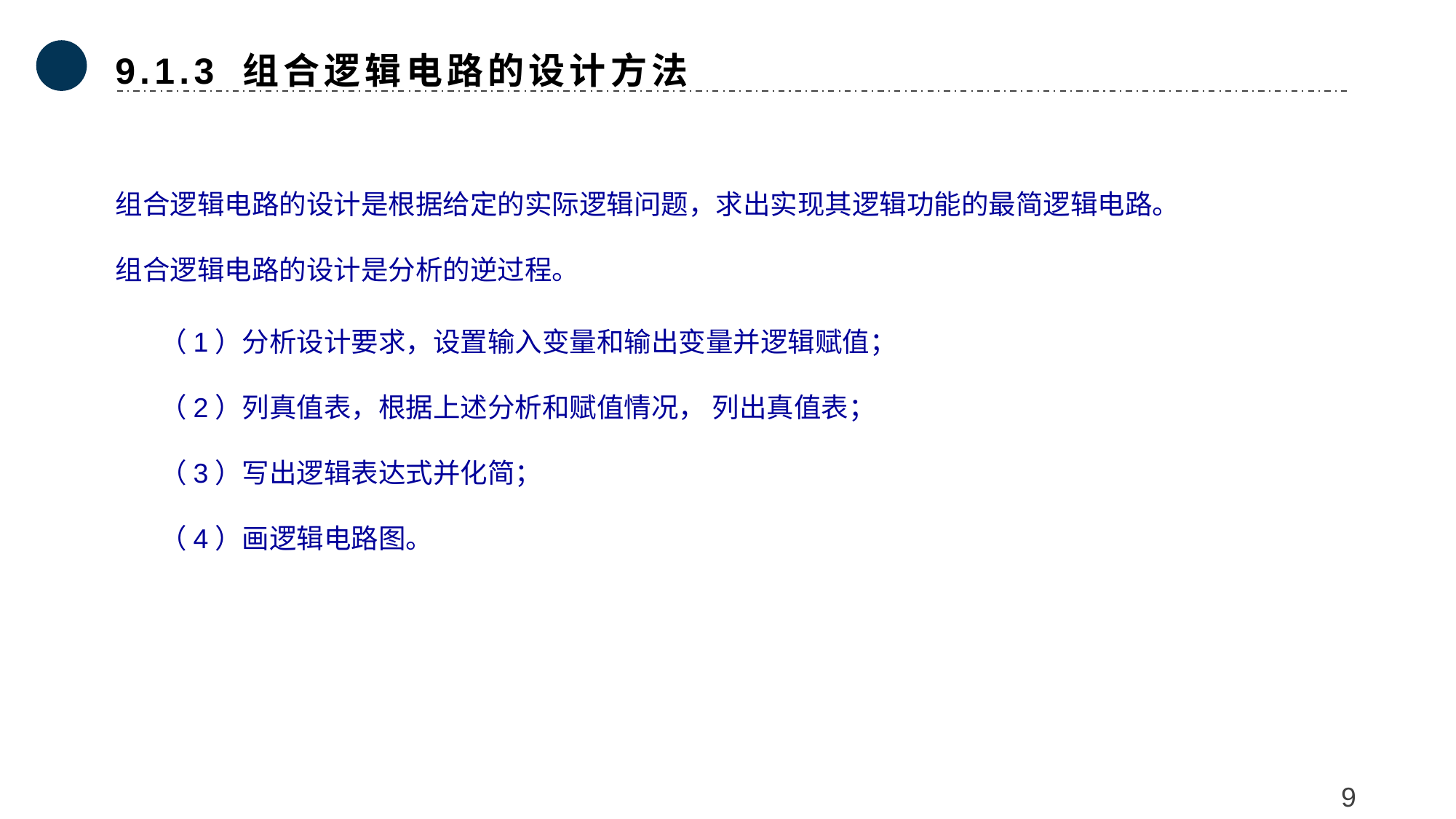

9.1.3 组合逻辑电路的设计方法

组合逻辑电路的设计是根据给定的实际逻辑问题，求出实现其逻辑功能的最简逻辑电路。

组合逻辑电路的设计是分析的逆过程。
（1）分析设计要求，设置输入变量和输出变量并逻辑赋值；

（2）列真值表，根据上述分析和赋值情况， 列出真值表；

（3）写出逻辑表达式并化简；

（4）画逻辑电路图。